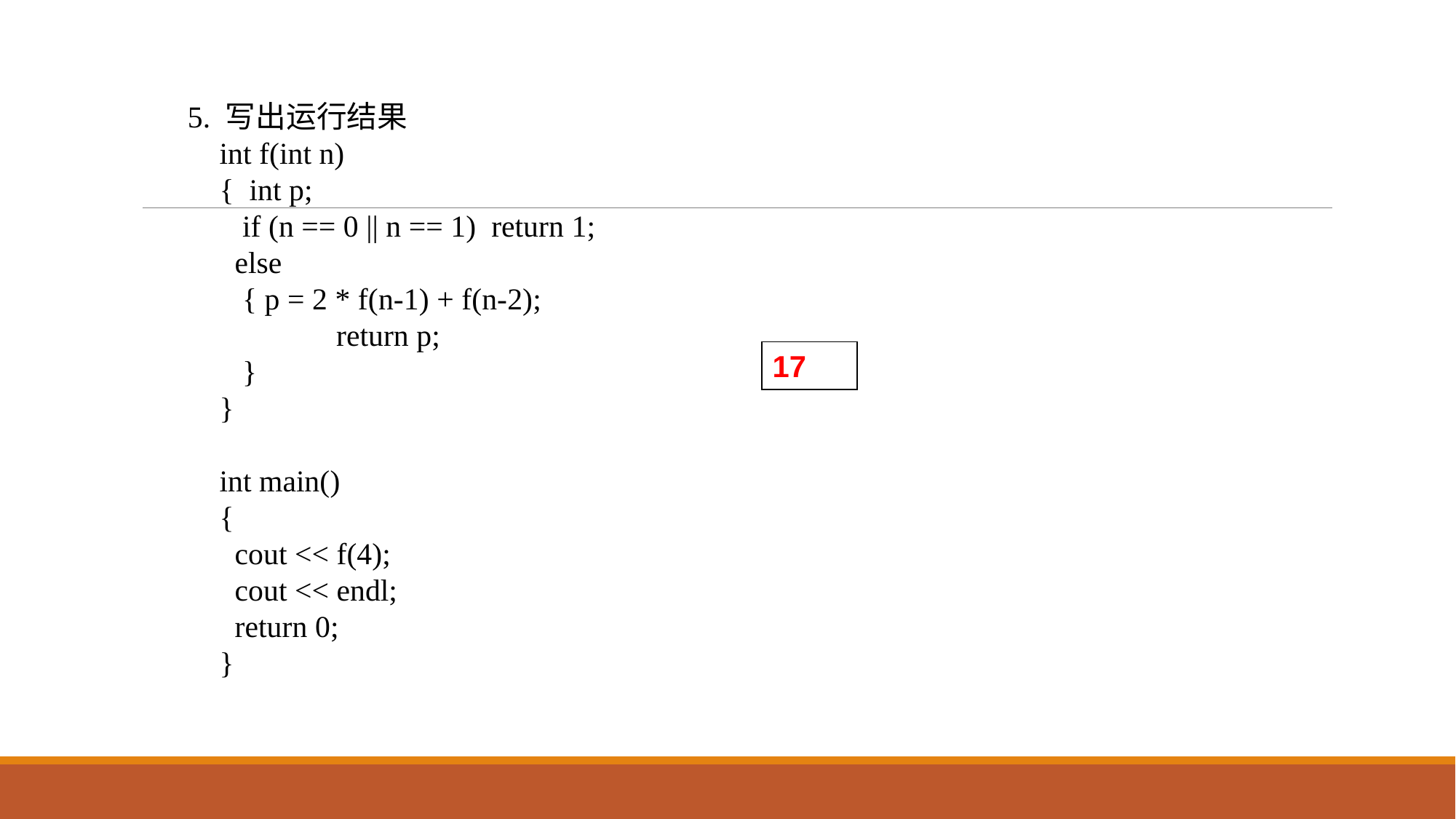

5. 写出运行结果
int f(int n)
{  int p;
   if (n == 0 || n == 1)  return 1;
  else
   { p = 2 * f(n-1) + f(n-2);
	 return p;
   }
}

int main()
{
  cout << f(4);
  cout << endl;
  return 0;
}
17